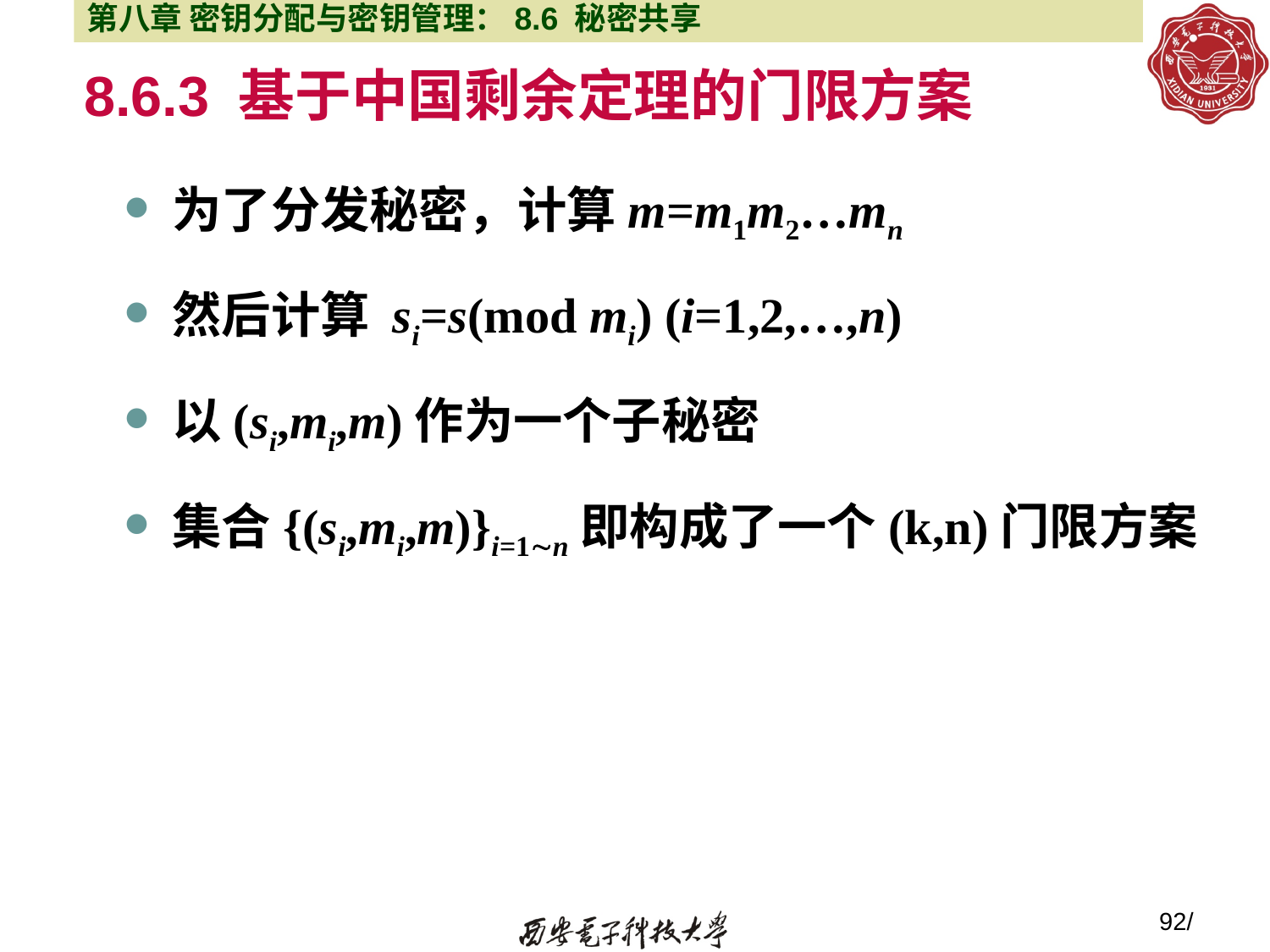

第八章 密钥分配与密钥管理：8.6 秘密共享
8.6.3 基于中国剩余定理的门限方案
为了分发秘密，计算m=m1m2…mn
然后计算 si=s(mod mi) (i=1,2,…,n)
以(si,mi,m)作为一个子秘密
集合{(si,mi,m)}i=1∼n即构成了一个(k,n)门限方案

92/